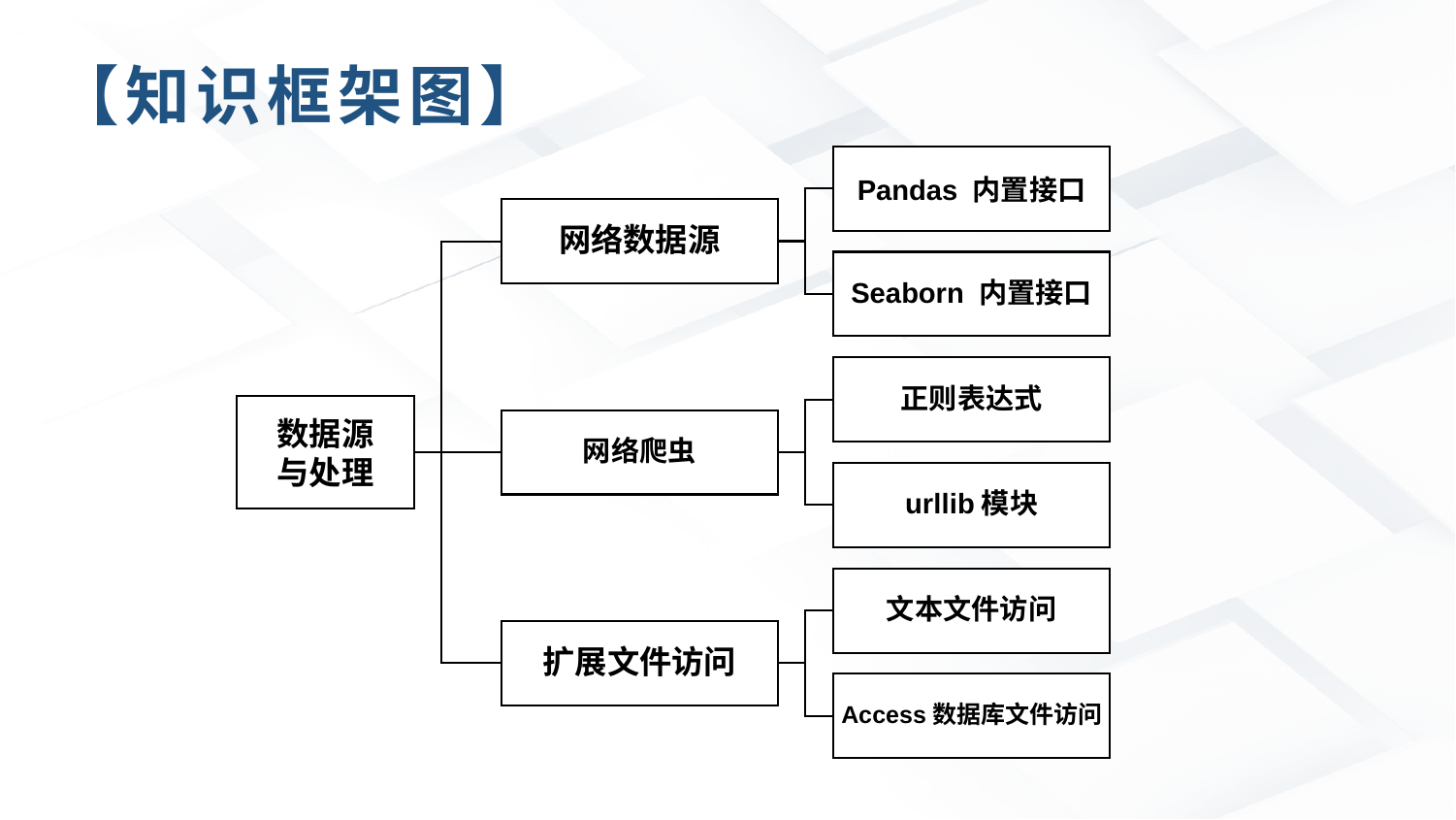

【知识框架图】

数据源
与处理
网络数据源
Pandas 内置接口
Seaborn 内置接口
网络爬虫
正则表达式
urllib模块
扩展文件访问
文本文件访问
Access数据库文件访问